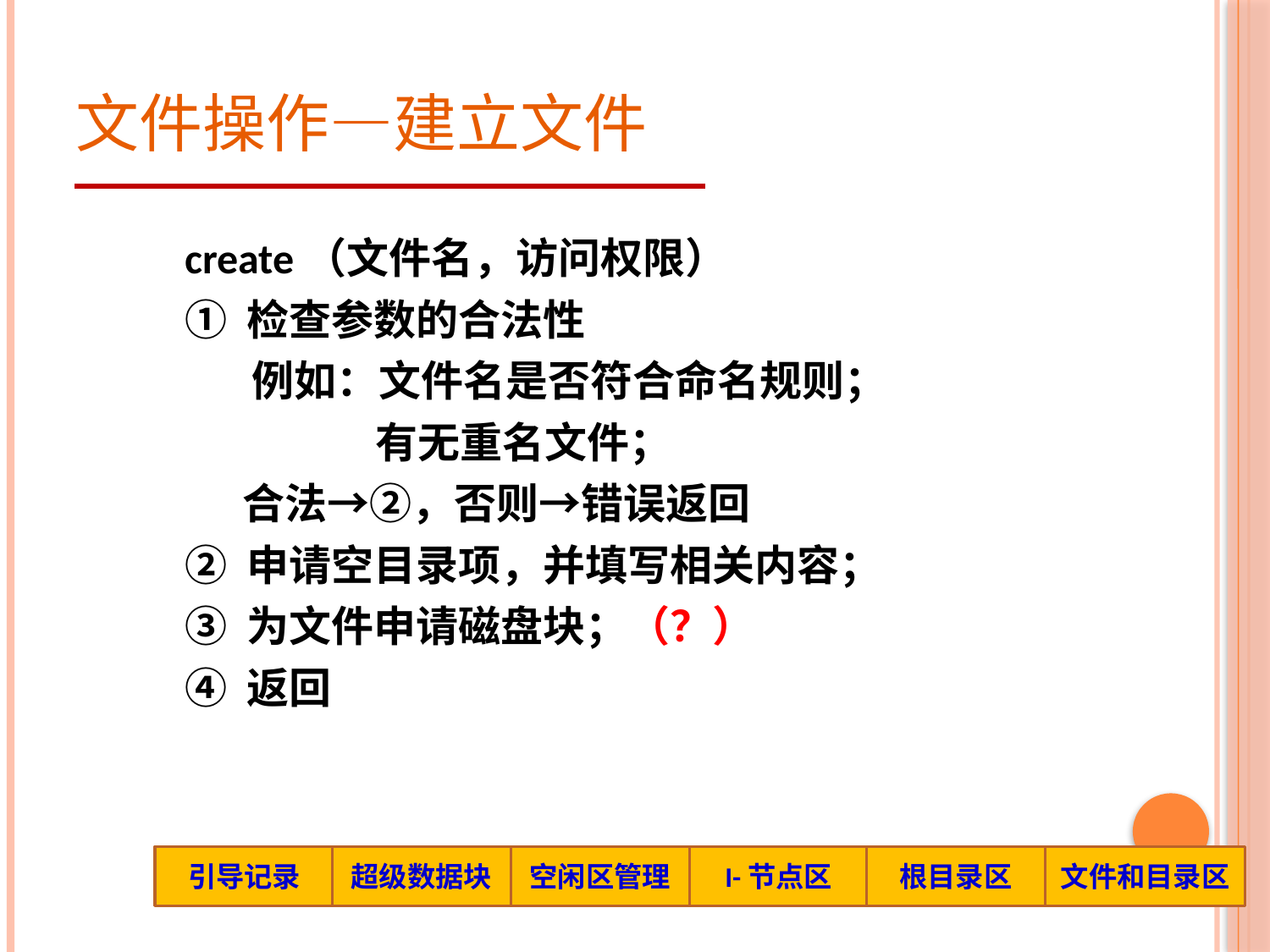

# 文件操作—建立文件
create（文件名，访问权限）
① 检查参数的合法性
      例如：文件名是否符合命名规则；
                   有无重名文件；
     合法→②，否则→错误返回
② 申请空目录项，并填写相关内容；
③ 为文件申请磁盘块；（？）
④ 返回
引导记录
超级数据块
空闲区管理
I-节点区
根目录区
文件和目录区